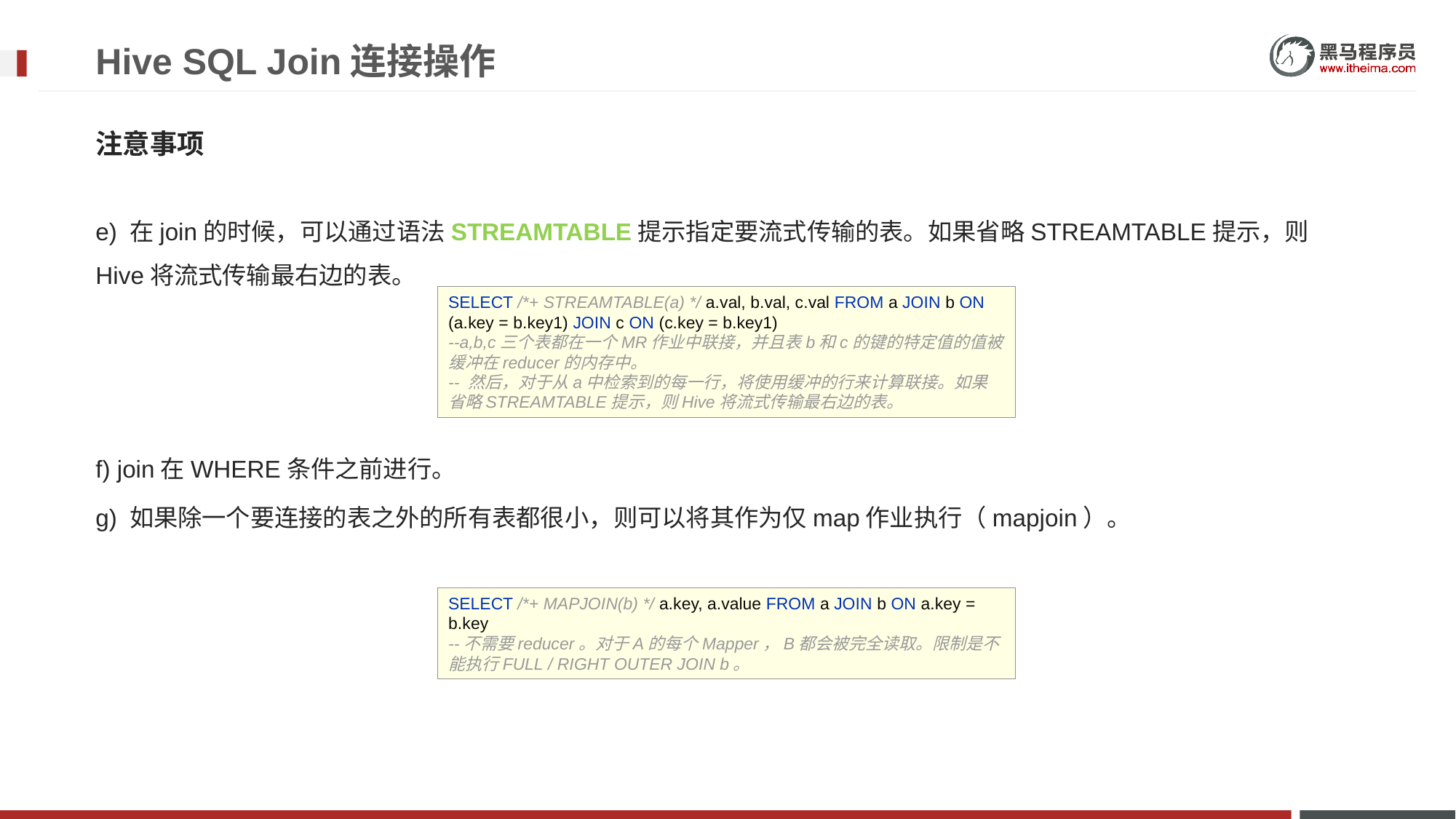

# Hive SQL Join连接操作
注意事项
e) 在join的时候，可以通过语法STREAMTABLE提示指定要流式传输的表。如果省略STREAMTABLE提示，则Hive将流式传输最右边的表。

f) join在WHERE条件之前进行。
g) 如果除一个要连接的表之外的所有表都很小，则可以将其作为仅map作业执行（mapjoin）。
SELECT /*+ STREAMTABLE(a) */ a.val, b.val, c.val FROM a JOIN b ON (a.key = b.key1) JOIN c ON (c.key = b.key1)
--a,b,c三个表都在一个MR作业中联接，并且表b和c的键的特定值的值被缓冲在reducer的内存中。
-- 然后，对于从a中检索到的每一行，将使用缓冲的行来计算联接。如果省略STREAMTABLE提示，则Hive将流式传输最右边的表。
SELECT /*+ MAPJOIN(b) */ a.key, a.value FROM a JOIN b ON a.key = b.key
--不需要reducer。对于A的每个Mapper，B都会被完全读取。限制是不能执行FULL / RIGHT OUTER JOIN b。